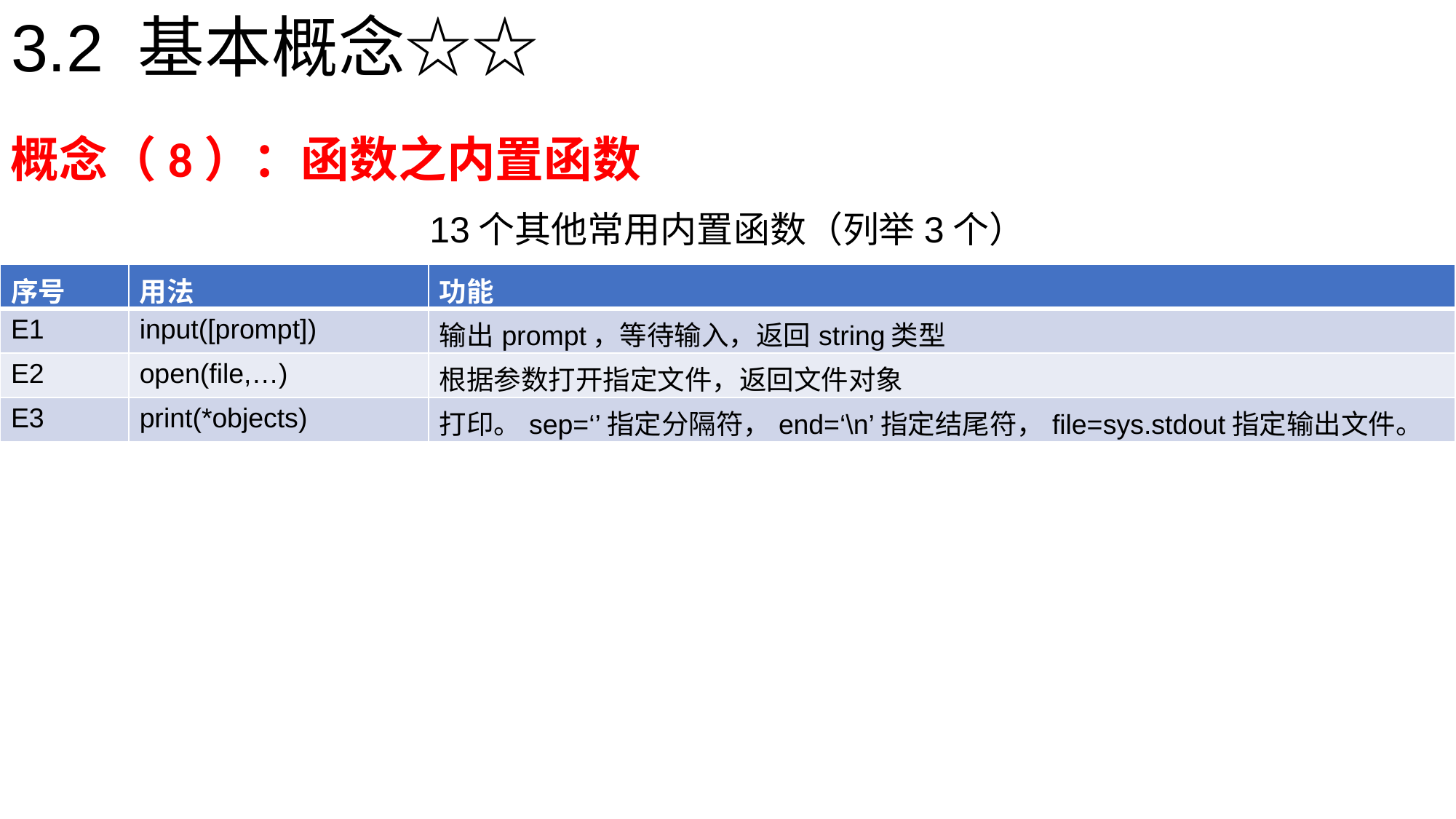

# 3.2 基本概念☆☆
概念（8）：函数之内置函数
13个其他常用内置函数（列举3个）
| 序号 | 用法 | 功能 |
| --- | --- | --- |
| E1 | input([prompt]) | 输出prompt，等待输入，返回string类型 |
| E2 | open(file,…) | 根据参数打开指定文件，返回文件对象 |
| E3 | print(\*objects) | 打印。sep=‘’指定分隔符，end=‘\n’指定结尾符，file=sys.stdout指定输出文件。 |